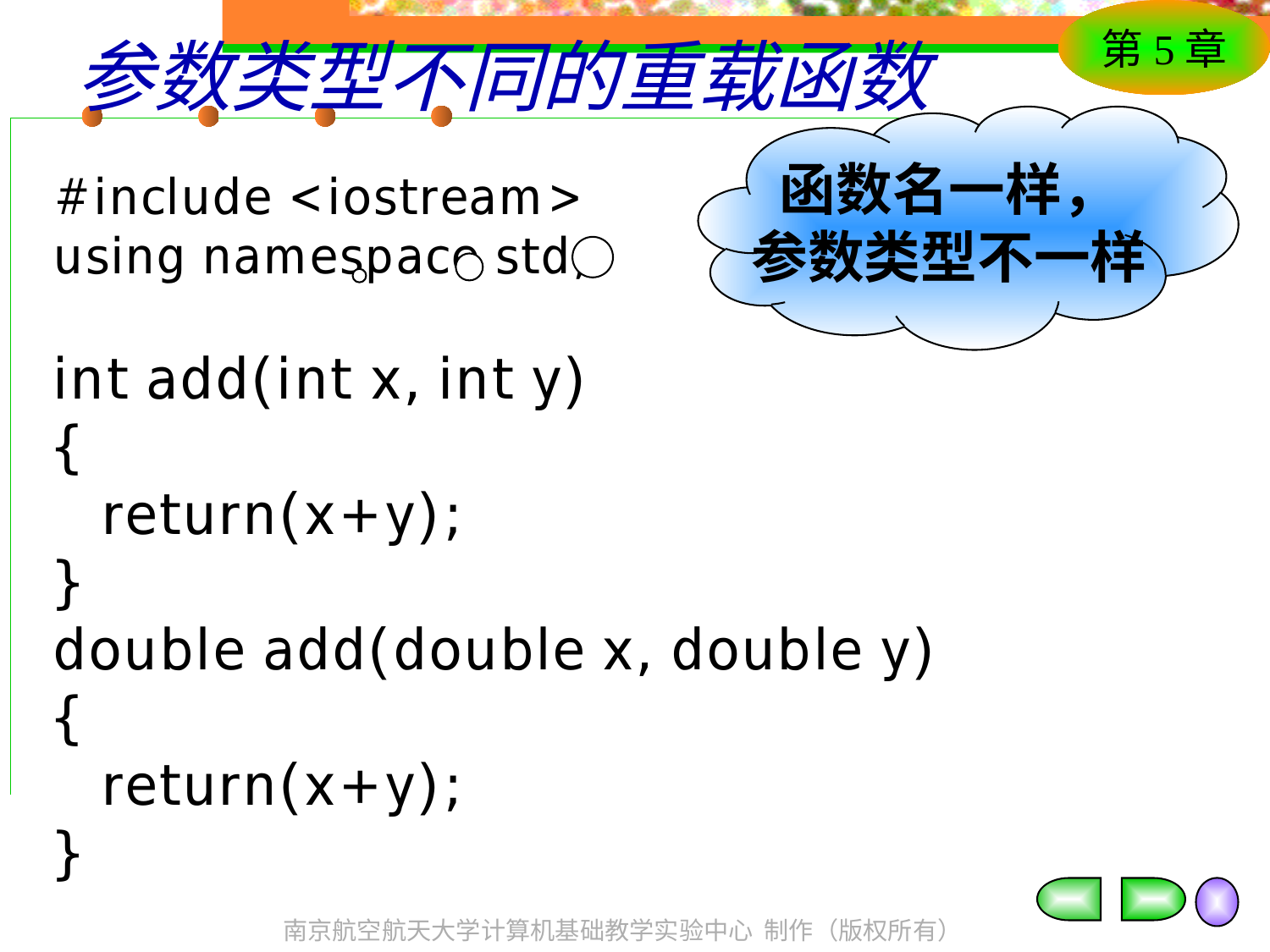

# 参数类型不同的重载函数
函数名一样，
参数类型不一样
#include <iostream>
using namespace std;

int add(int x, int y)
{
	return(x+y);
}
double add(double x, double y)
{
	return(x+y);
}